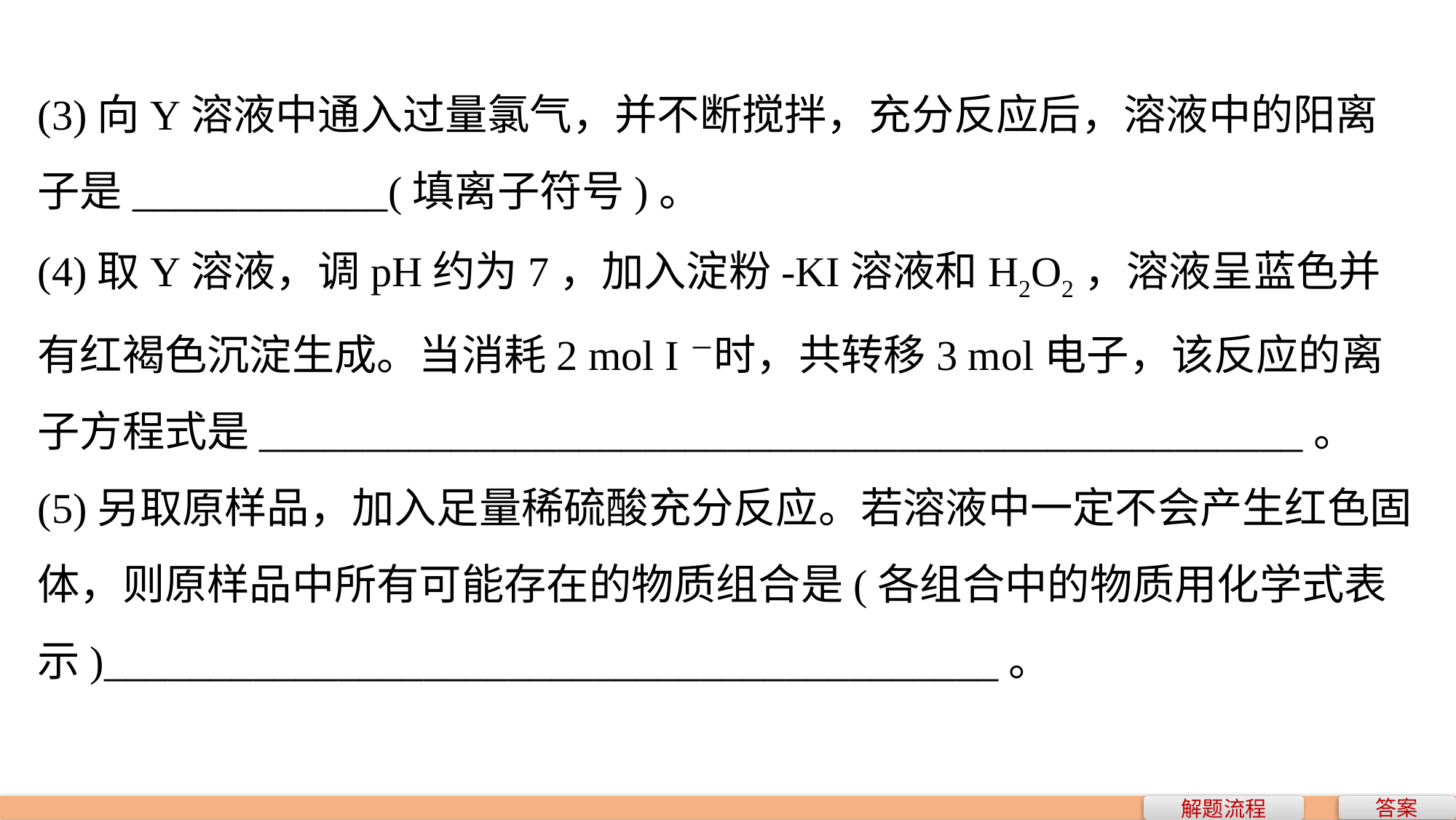

(3)向Y溶液中通入过量氯气，并不断搅拌，充分反应后，溶液中的阳离子是____________(填离子符号)。
(4)取Y溶液，调pH约为7，加入淀粉­-KI溶液和H2O2，溶液呈蓝色并有红褐色沉淀生成。当消耗2 mol I－时，共转移3 mol电子，该反应的离子方程式是_________________________________________________。
(5)另取原样品，加入足量稀硫酸充分反应。若溶液中一定不会产生红色固体，则原样品中所有可能存在的物质组合是(各组合中的物质用化学式表示)__________________________________________。

解题流程
答案